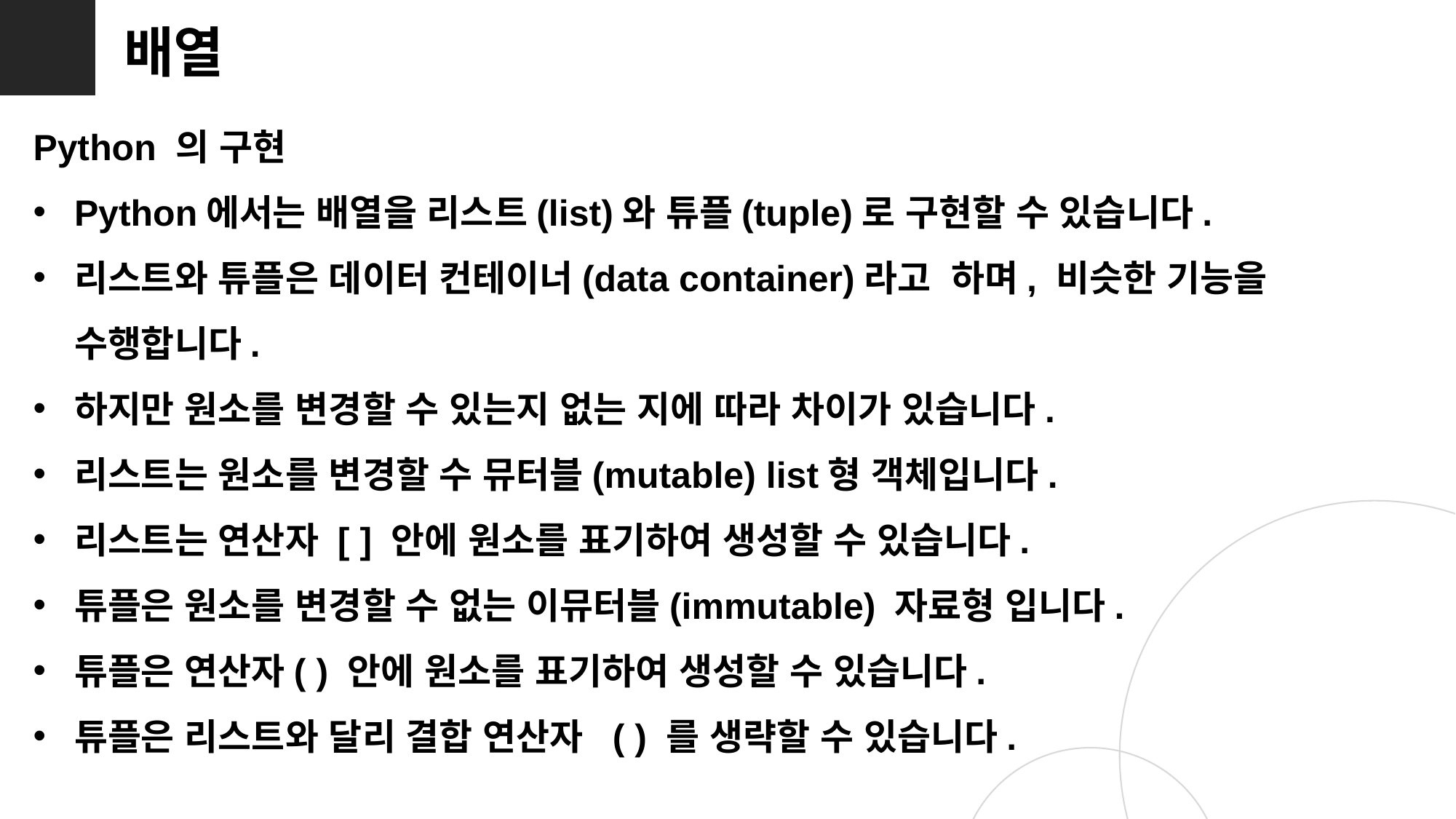

배열
Python 의 구현
Python에서는 배열을 리스트(list)와 튜플(tuple)로 구현할 수 있습니다.
리스트와 튜플은 데이터 컨테이너(data container)라고  하며, 비슷한 기능을 수행합니다.
하지만 원소를 변경할 수 있는지 없는 지에 따라 차이가 있습니다.
리스트는 원소를 변경할 수 뮤터블(mutable) list형 객체입니다.
리스트는 연산자 [ ] 안에 원소를 표기하여 생성할 수 있습니다.
튜플은 원소를 변경할 수 없는 이뮤터블(immutable) 자료형 입니다.
튜플은 연산자( ) 안에 원소를 표기하여 생성할 수 있습니다.
튜플은 리스트와 달리 결합 연산자  ( ) 를 생략할 수 있습니다.